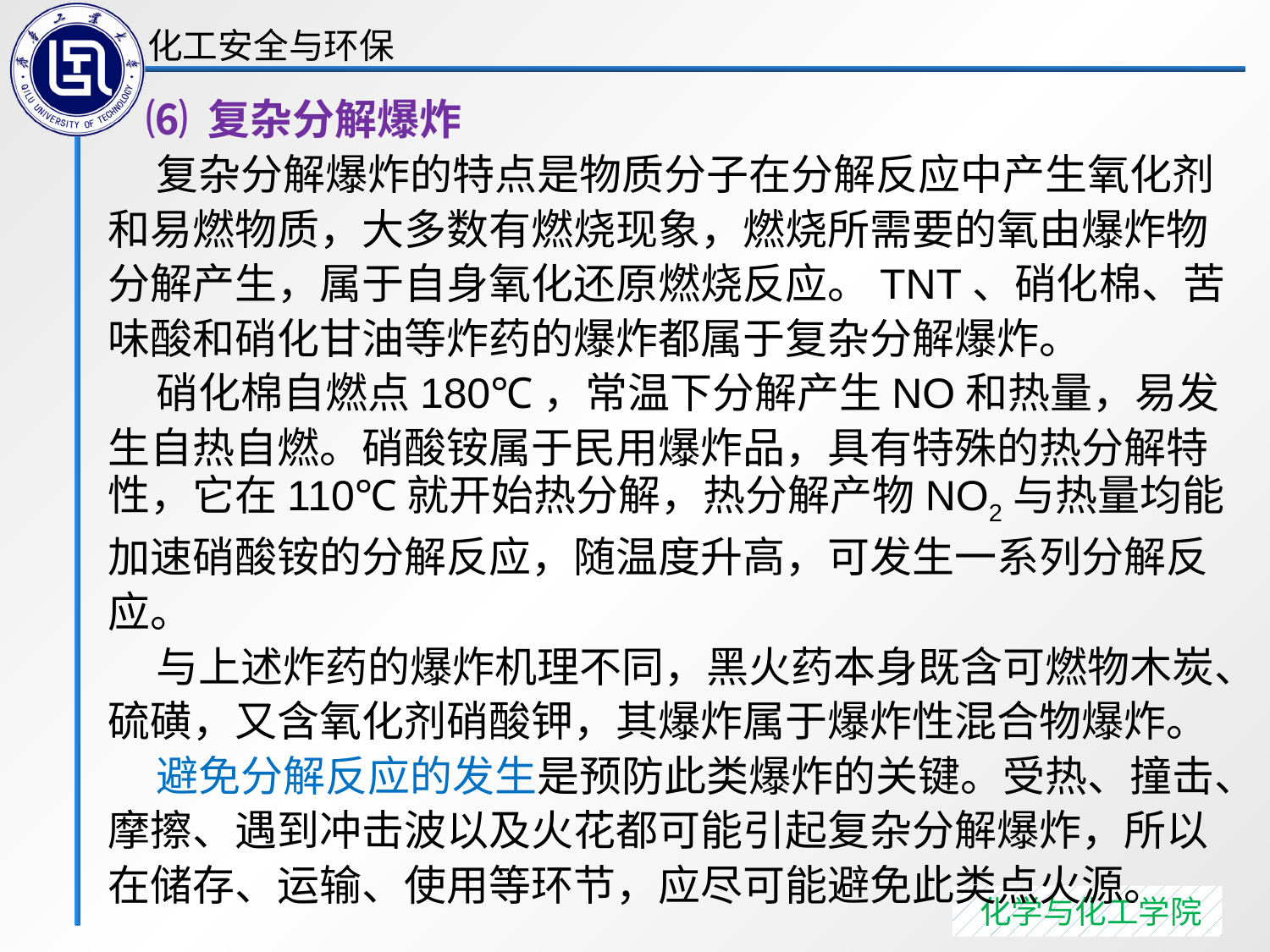

⑹ 复杂分解爆炸
    复杂分解爆炸的特点是物质分子在分解反应中产生氧化剂和易燃物质，大多数有燃烧现象，燃烧所需要的氧由爆炸物分解产生，属于自身氧化还原燃烧反应。TNT、硝化棉、苦味酸和硝化甘油等炸药的爆炸都属于复杂分解爆炸。
    硝化棉自燃点180℃，常温下分解产生NO和热量，易发生自热自燃。硝酸铵属于民用爆炸品，具有特殊的热分解特性，它在110℃就开始热分解，热分解产物NO2与热量均能加速硝酸铵的分解反应，随温度升高，可发生一系列分解反应。
    与上述炸药的爆炸机理不同，黑火药本身既含可燃物木炭、硫磺，又含氧化剂硝酸钾，其爆炸属于爆炸性混合物爆炸。
    避免分解反应的发生是预防此类爆炸的关键。受热、撞击、摩擦、遇到冲击波以及火花都可能引起复杂分解爆炸，所以在储存、运输、使用等环节，应尽可能避免此类点火源。